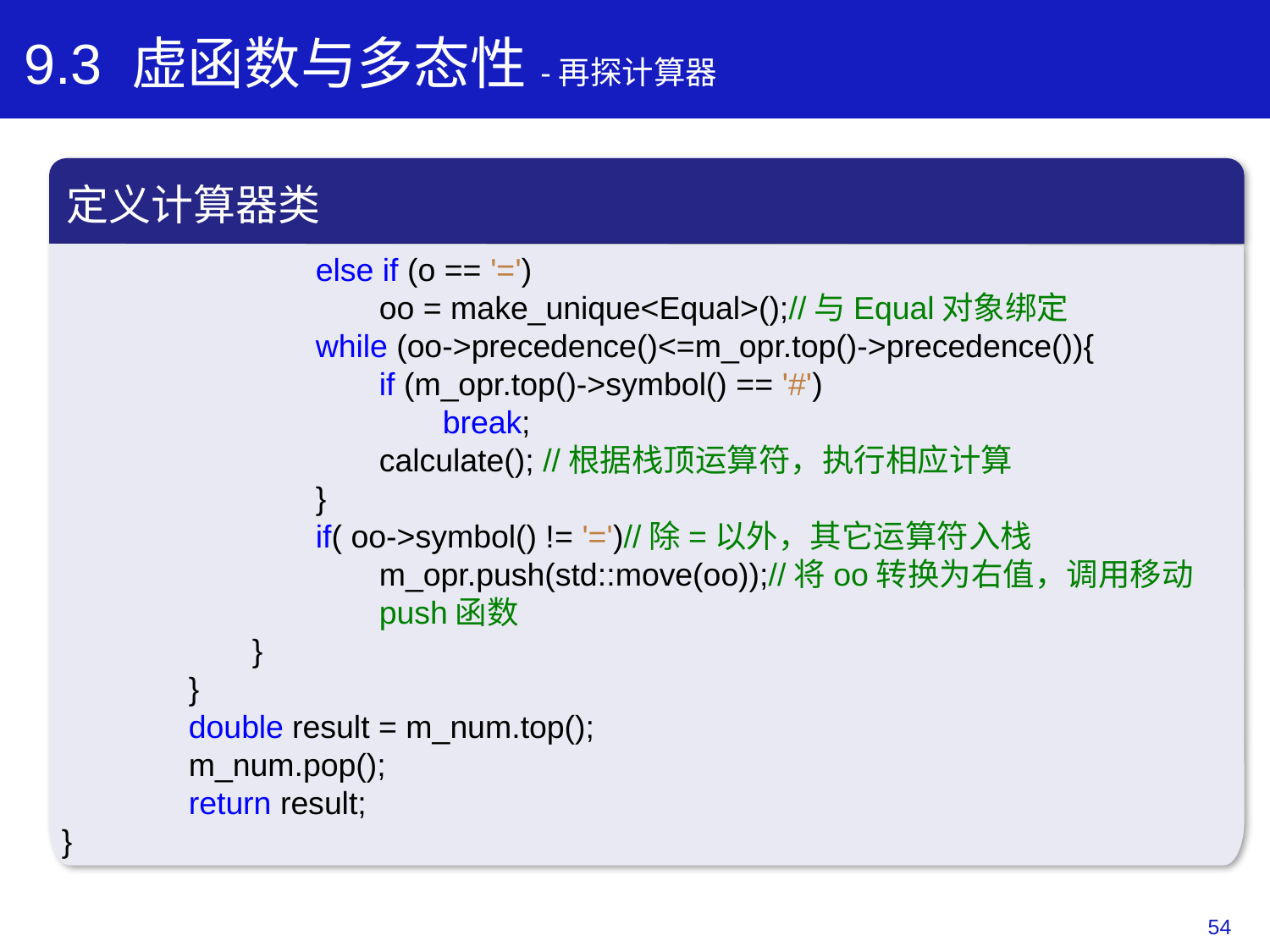

9.3 虚函数与多态性-再探计算器
定义计算器类
else if (o == '=')
oo = make_unique<Equal>();//与Equal对象绑定
while (oo->precedence()<=m_opr.top()->precedence()){
if (m_opr.top()->symbol() == '#')
break;
calculate(); //根据栈顶运算符，执行相应计算
}
if( oo->symbol() != '=')//除=以外，其它运算符入栈
m_opr.push(std::move(oo));//将oo转换为右值，调用移动push函数
}
}
double result = m_num.top();
m_num.pop();
return result;
}
54